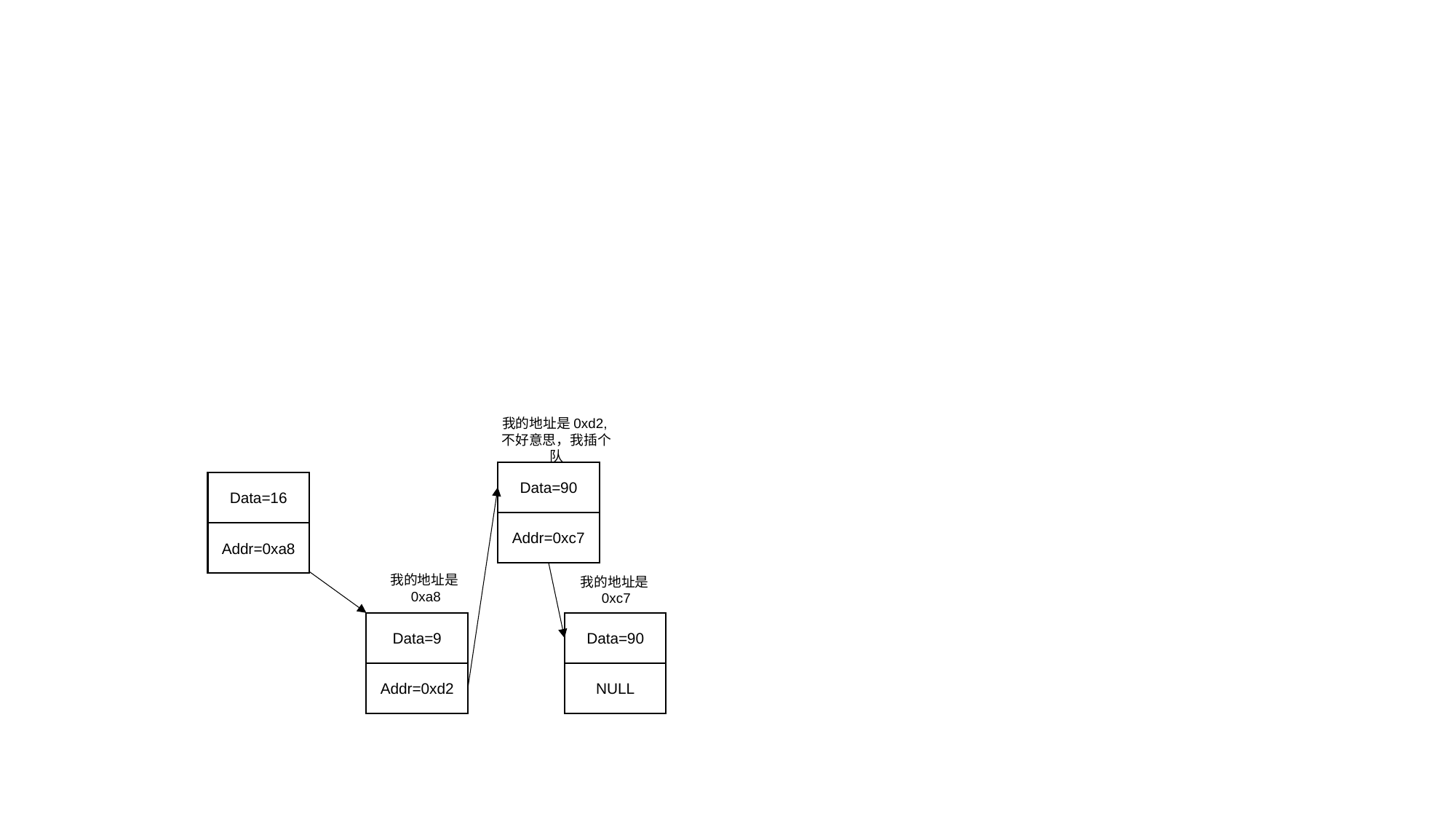

我的地址是0xd2,不好意思，我插个队
Data=90
Addr=0xc7
Data=16
Addr=0xa8
我的地址是0xa8
我的地址是0xc7
Data=9
Addr=0xd2
Data=90
NULL